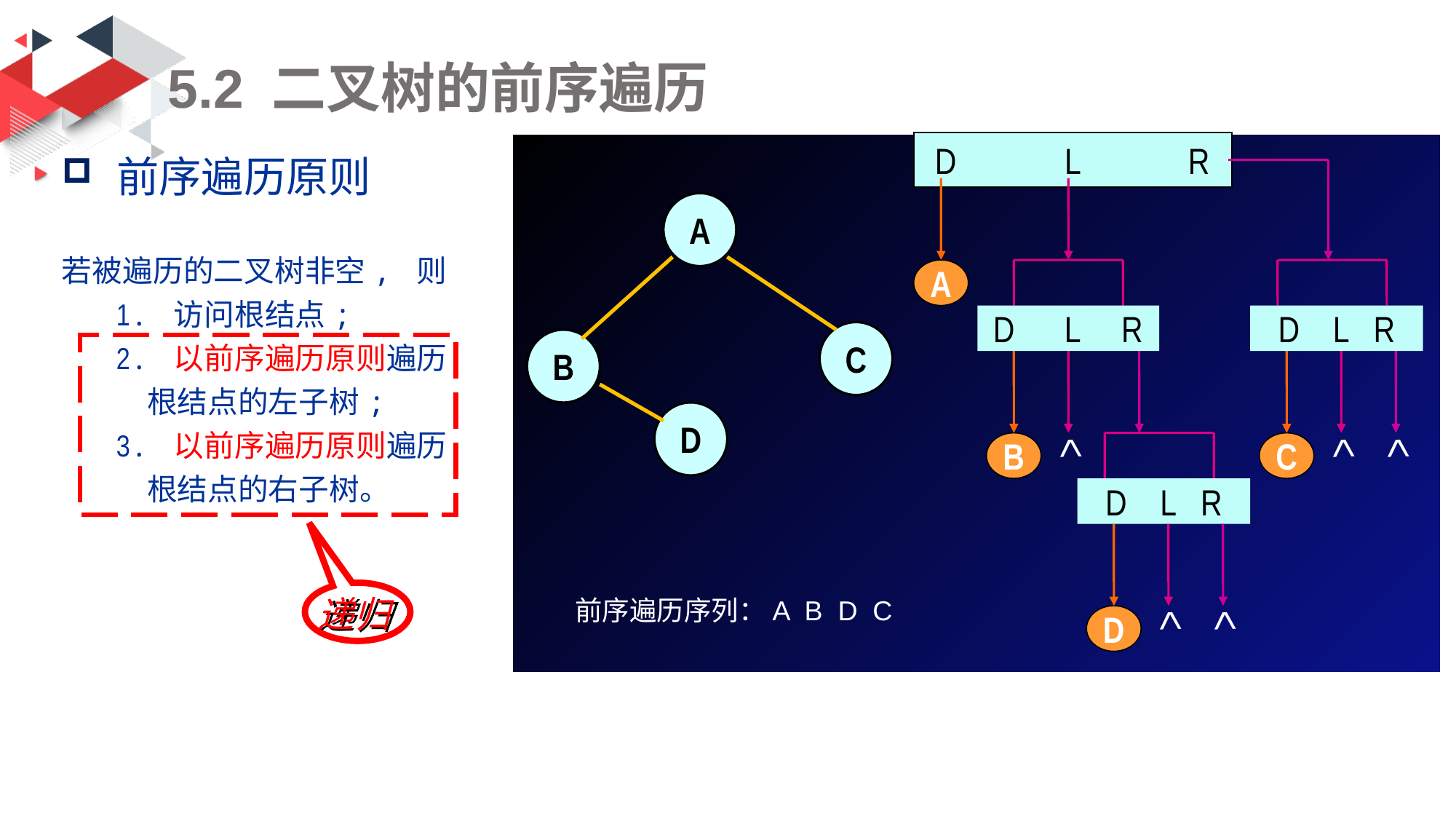

# 5.2 二叉树的前序遍历
D             L             R
前序遍历原则

D    L   R

A

D      L     R
A

C
B

D
若被遍历的二叉树非空, 则
   1. 访问根结点;
   2. 以前序遍历原则遍历根结点的左子树;
   3. 以前序遍历原则遍历根结点的右子树。

递归

B

>

D    L   R

C

>

>

D

>

>
前序遍历序列：A  B  D  C